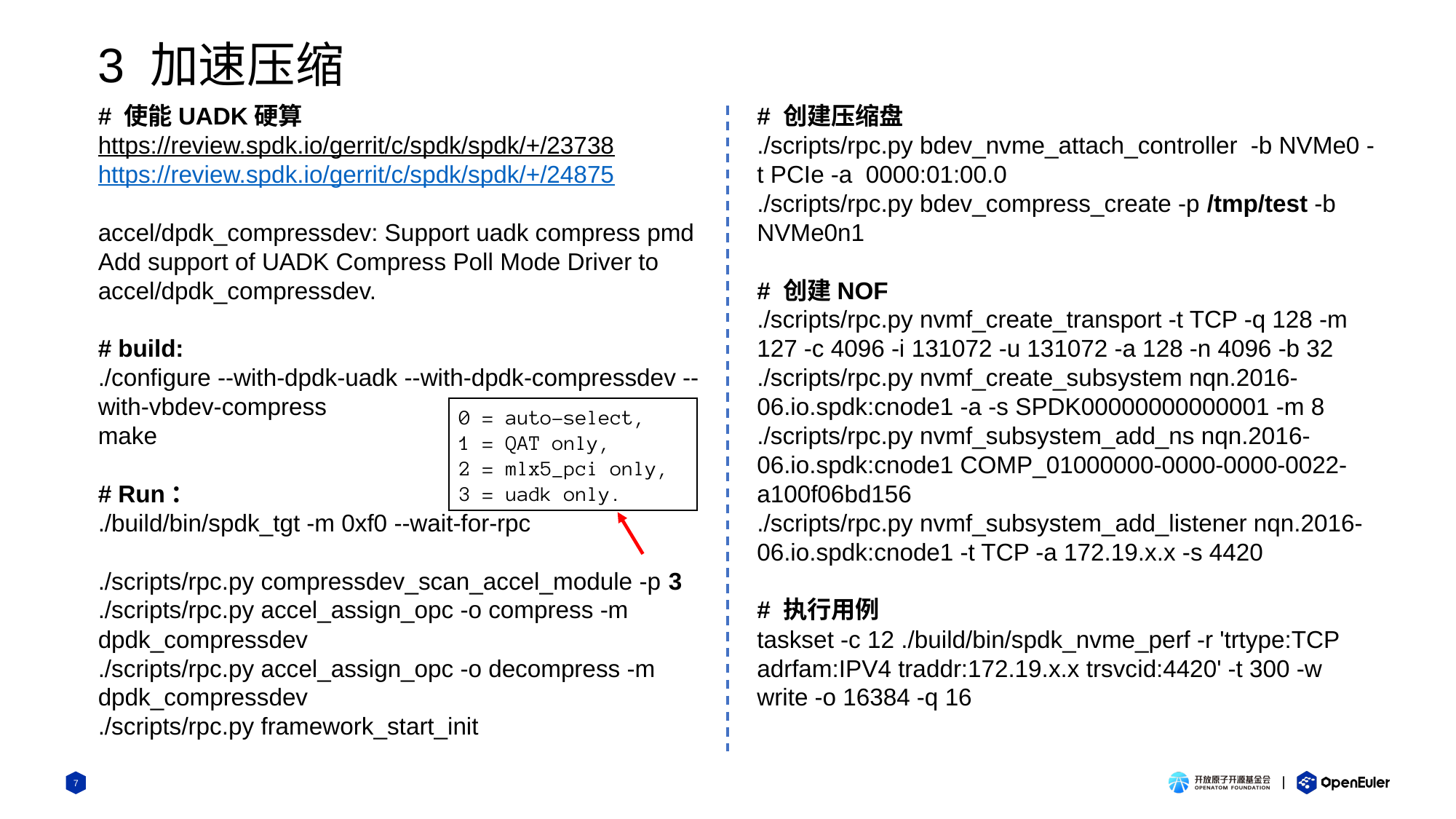

3 加速压缩
# 创建压缩盘
./scripts/rpc.py bdev_nvme_attach_controller  -b NVMe0 -t PCIe -a  0000:01:00.0
./scripts/rpc.py bdev_compress_create -p /tmp/test -b NVMe0n1

# 创建NOF
./scripts/rpc.py nvmf_create_transport -t TCP -q 128 -m 127 -c 4096 -i 131072 -u 131072 -a 128 -n 4096 -b 32
./scripts/rpc.py nvmf_create_subsystem nqn.2016-06.io.spdk:cnode1 -a -s SPDK00000000000001 -m 8
./scripts/rpc.py nvmf_subsystem_add_ns nqn.2016-06.io.spdk:cnode1 COMP_01000000-0000-0000-0022-a100f06bd156
./scripts/rpc.py nvmf_subsystem_add_listener nqn.2016-06.io.spdk:cnode1 -t TCP -a 172.19.x.x -s 4420

# 执行用例
taskset -c 12 ./build/bin/spdk_nvme_perf -r 'trtype:TCP adrfam:IPV4 traddr:172.19.x.x trsvcid:4420' -t 300 -w write -o 16384 -q 16
# 使能UADK硬算
https://review.spdk.io/gerrit/c/spdk/spdk/+/23738
https://review.spdk.io/gerrit/c/spdk/spdk/+/24875

accel/dpdk_compressdev: Support uadk compress pmd
Add support of UADK Compress Poll Mode Driver to accel/dpdk_compressdev.

# build:
./configure --with-dpdk-uadk --with-dpdk-compressdev --with-vbdev-compress
make

# Run：
./build/bin/spdk_tgt -m 0xf0 --wait-for-rpc

./scripts/rpc.py compressdev_scan_accel_module -p 3
./scripts/rpc.py accel_assign_opc -o compress -m dpdk_compressdev
./scripts/rpc.py accel_assign_opc -o decompress -m dpdk_compressdev
./scripts/rpc.py framework_start_init
0 = auto-select,
1 = QAT only,
2 = mlx5_pci only,
3 = uadk only.